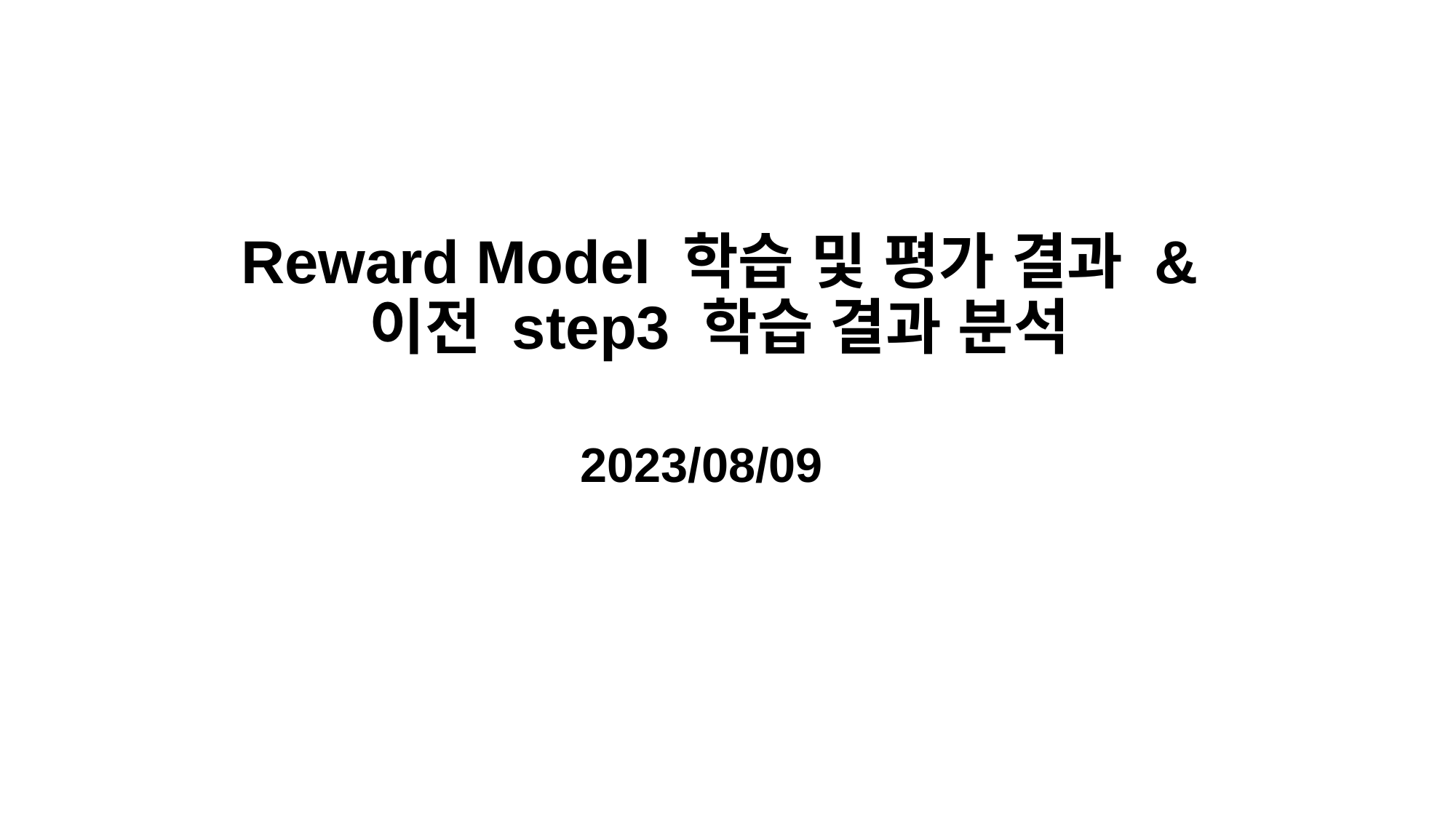

# Reward Model 학습 및 평가 결과 & 이전 step3 학습 결과 분석
2023/08/09